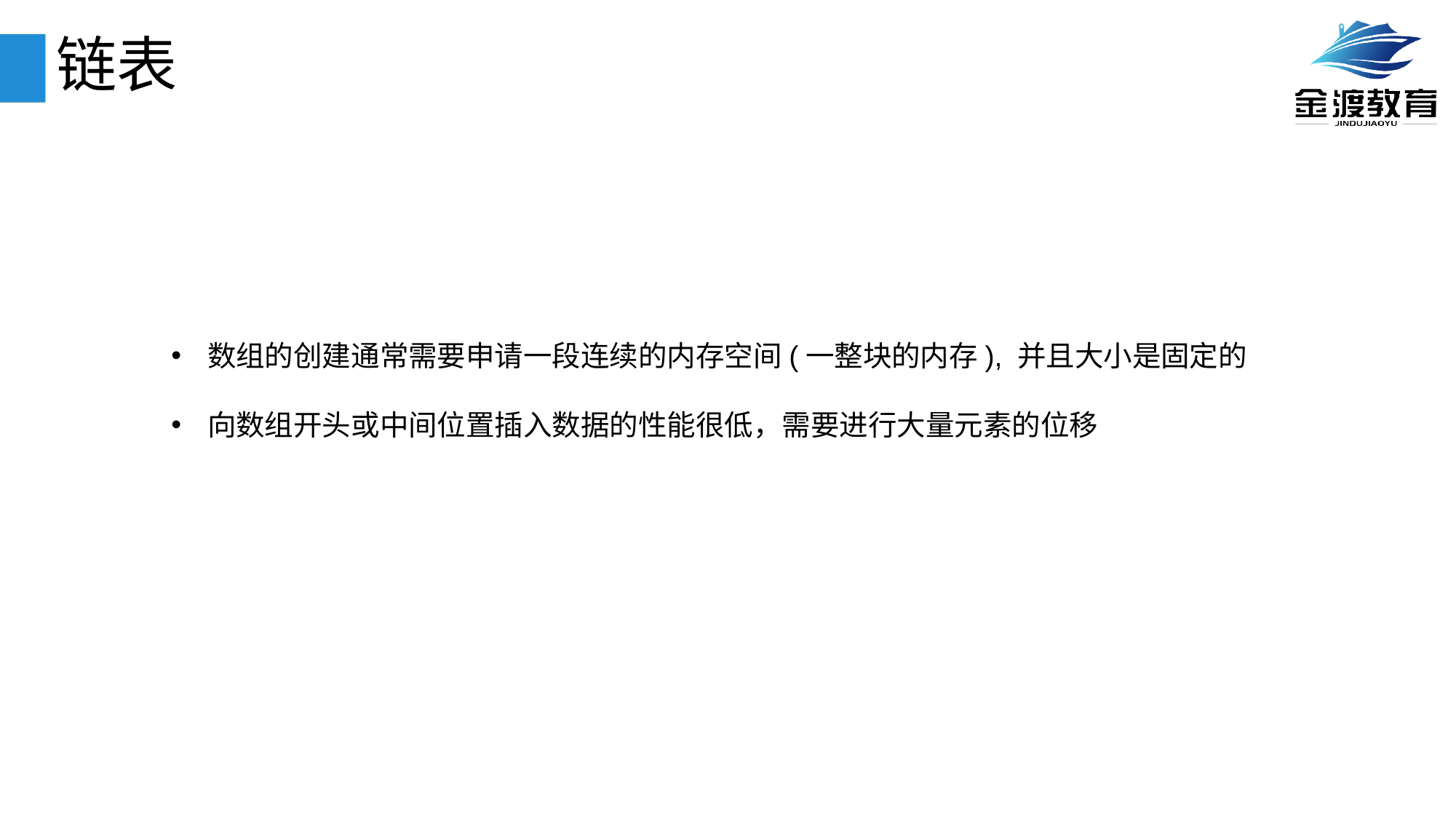

# 链表
数组的创建通常需要申请一段连续的内存空间(一整块的内存), 并且大小是固定的
向数组开头或中间位置插入数据的性能很低，需要进行大量元素的位移